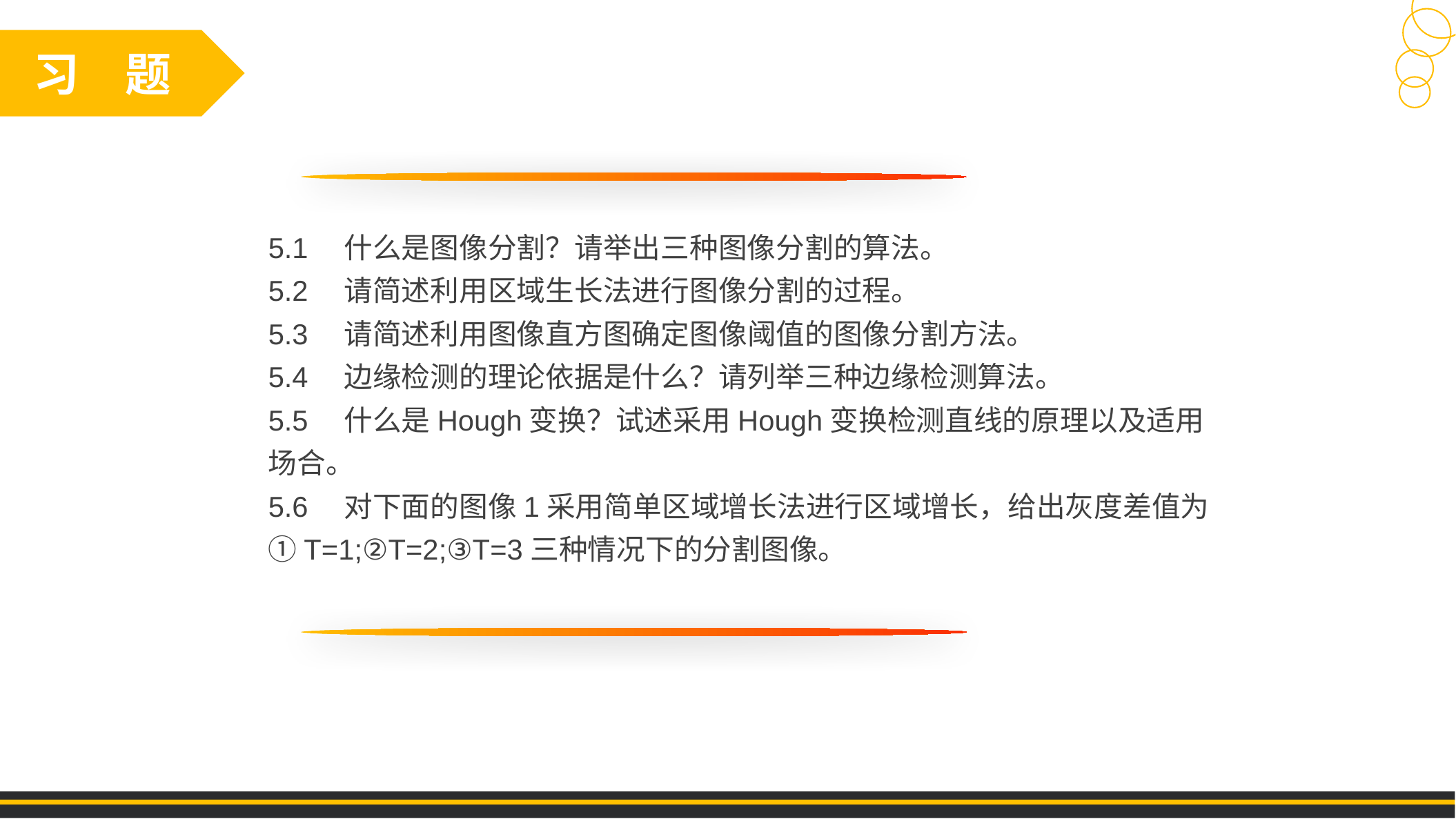

习　题

5.1　什么是图像分割？请举出三种图像分割的算法。
5.2　请简述利用区域生长法进行图像分割的过程。
5.3　请简述利用图像直方图确定图像阈值的图像分割方法。
5.4　边缘检测的理论依据是什么？请列举三种边缘检测算法。
5.5　什么是Hough变换？试述采用Hough变换检测直线的原理以及适用场合。
5.6　对下面的图像1采用简单区域增长法进行区域增长，给出灰度差值为①T=1;②T=2;③T=3三种情况下的分割图像。